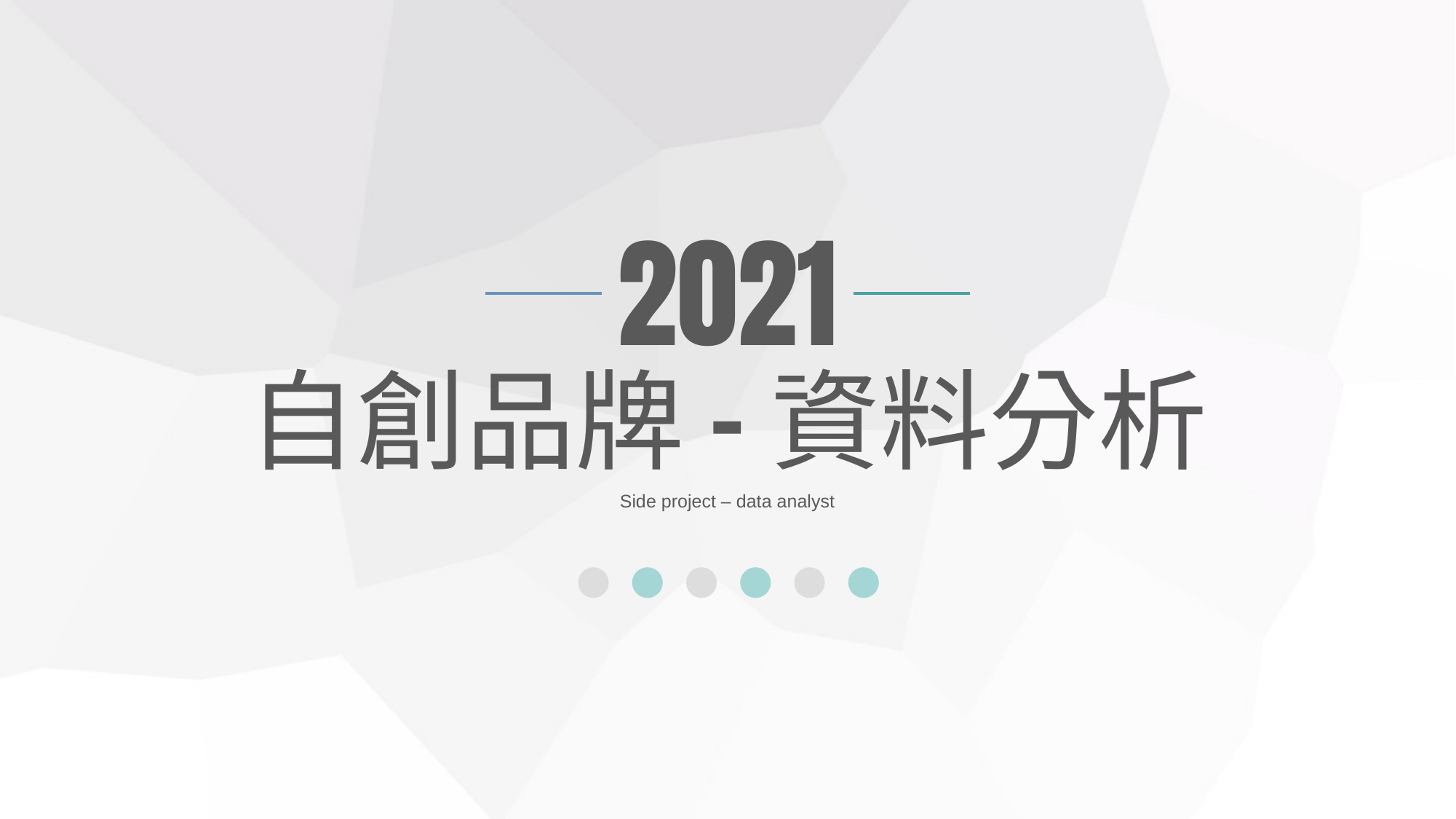

2021
自創品牌-資料分析
Side project – data analyst